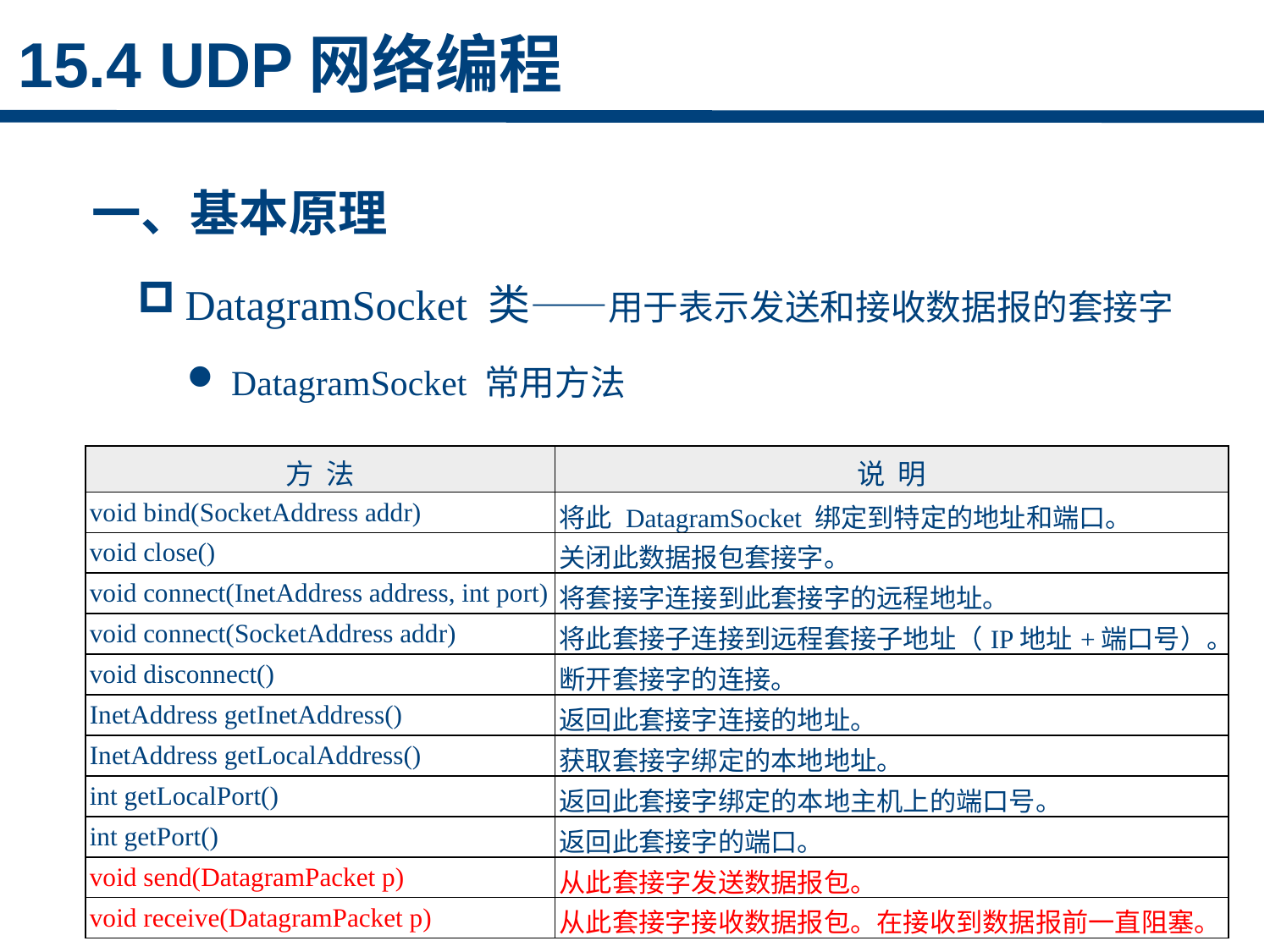

15.4 UDP网络编程
一、基本原理
DatagramSocket 类——用于表示发送和接收数据报的套接字
 DatagramSocket 常用方法
点击添加文本
点击添加文本
| 方 法 | 说 明 |
| --- | --- |
| void bind(SocketAddress addr) | 将此 DatagramSocket 绑定到特定的地址和端口。 |
| void close() | 关闭此数据报包套接字。 |
| void connect(InetAddress address, int port) | 将套接字连接到此套接字的远程地址。 |
| void connect(SocketAddress addr) | 将此套接子连接到远程套接子地址（IP地址+端口号）。 |
| void disconnect() | 断开套接字的连接。 |
| InetAddress getInetAddress() | 返回此套接字连接的地址。 |
| InetAddress getLocalAddress() | 获取套接字绑定的本地地址。 |
| int getLocalPort() | 返回此套接字绑定的本地主机上的端口号。 |
| int getPort() | 返回此套接字的端口。 |
| void send(DatagramPacket p) | 从此套接字发送数据报包。 |
| void receive(DatagramPacket p) | 从此套接字接收数据报包。在接收到数据报前一直阻塞。 |
点击添加文本
点击添加文本